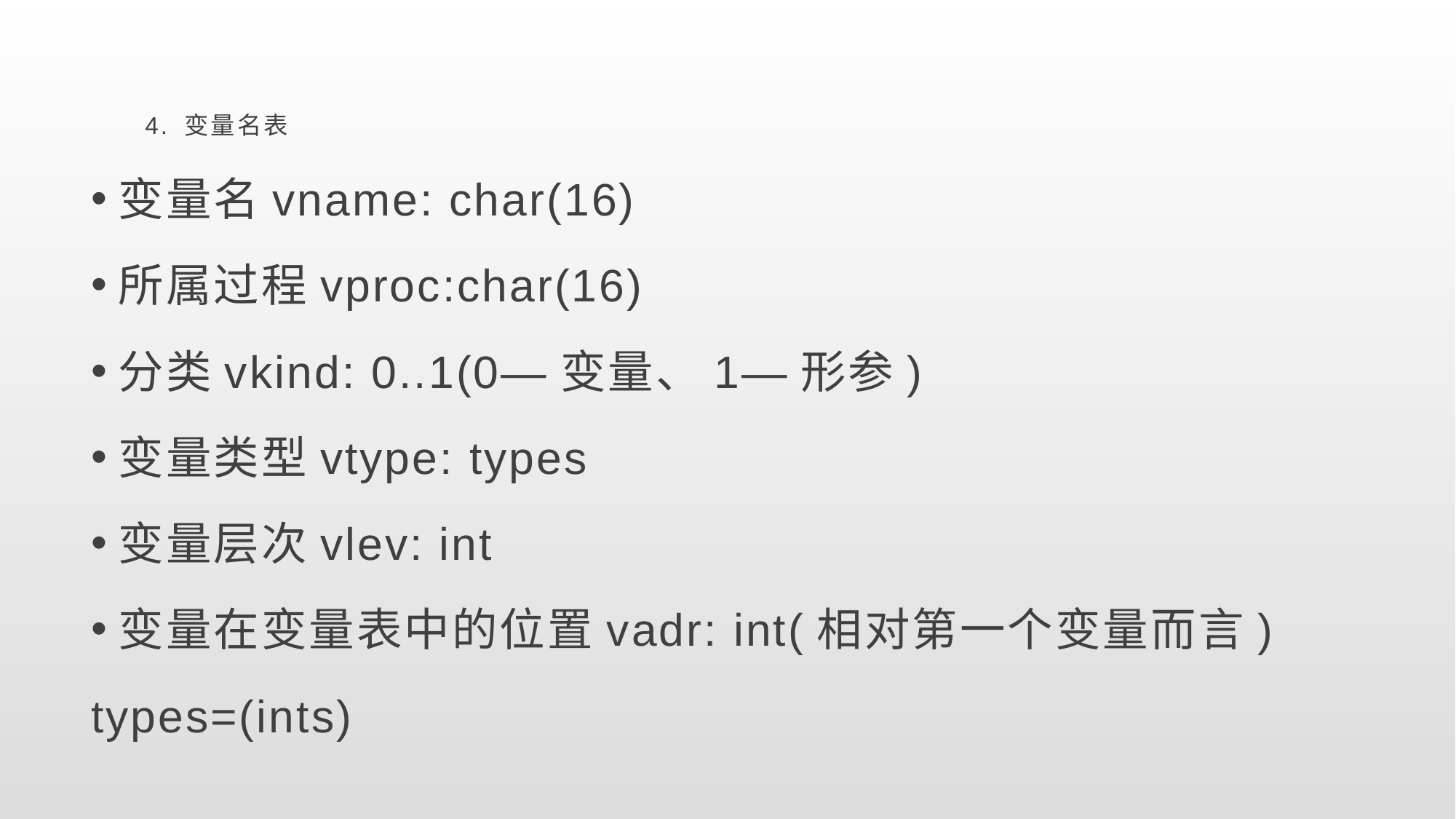

4. 变量名表
变量名vname: char(16)
所属过程vproc:char(16)
分类vkind: 0..1(0—变量、1—形参)
变量类型vtype: types
变量层次vlev: int
变量在变量表中的位置vadr: int(相对第一个变量而言)
types=(ints)